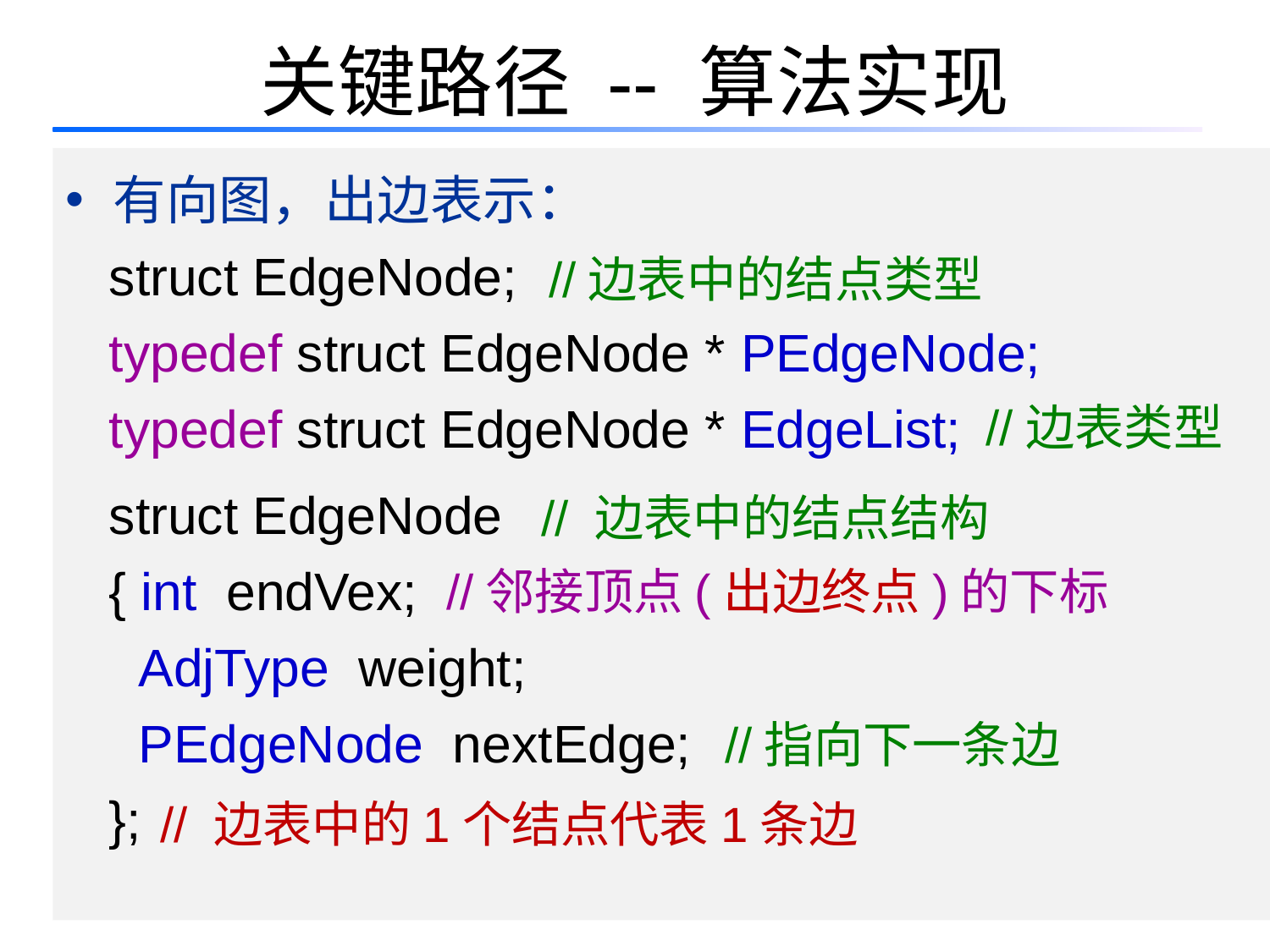

# 关键路径 -- 算法实现

有向图，出边表示：
   struct EdgeNode;
   typedef struct EdgeNode * PEdgeNode;
   typedef struct EdgeNode * EdgeList;
   struct EdgeNode
   { int  endVex;
     AdjType  weight;
     PEdgeNode  nextEdge;
   };
//边表中的结点类型
//边表类型
// 边表中的结点结构
//邻接顶点(出边终点)的下标
//指向下一条边
// 边表中的1个结点代表1条边